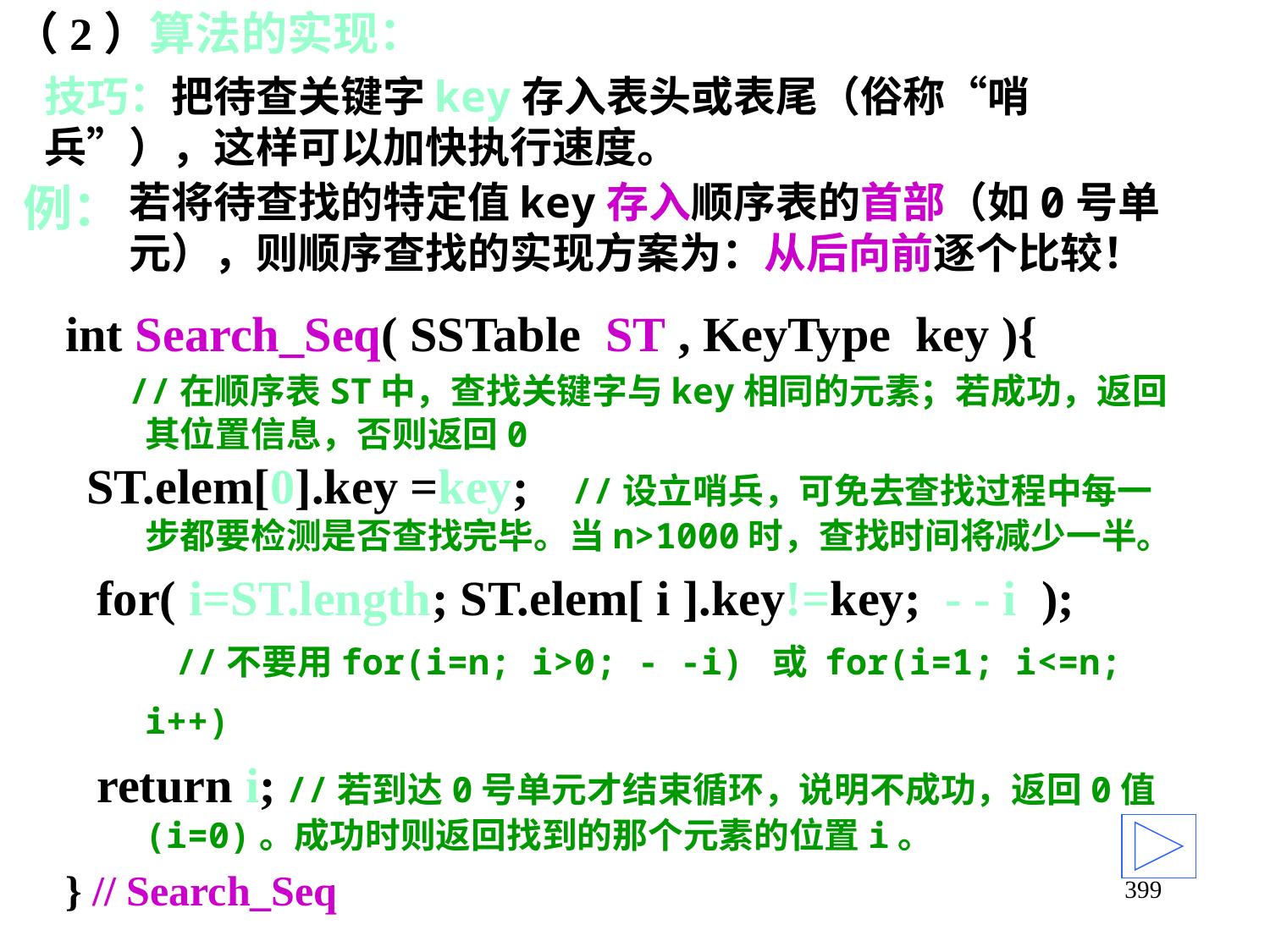

# （2）算法的实现：
技巧：把待查关键字key存入表头或表尾（俗称“哨兵”），这样可以加快执行速度。
若将待查找的特定值key存入顺序表的首部（如0号单元），则顺序查找的实现方案为：从后向前逐个比较！
例：
int Search_Seq( SSTable  ST , KeyType  key ){
      //在顺序表ST中，查找关键字与key相同的元素；若成功，返回其位置信息，否则返回0
  ST.elem[0].key =key;    //设立哨兵，可免去查找过程中每一步都要检测是否查找完毕。当n>1000时，查找时间将减少一半。
   for( i=ST.length; ST.elem[ i ].key!=key;  - - i  );
         //不要用for(i=n; i>0; - -i) 或 for(i=1; i<=n; i++)
   return i; //若到达0号单元才结束循环，说明不成功，返回0值(i=0)。成功时则返回找到的那个元素的位置i。
} // Search_Seq

399